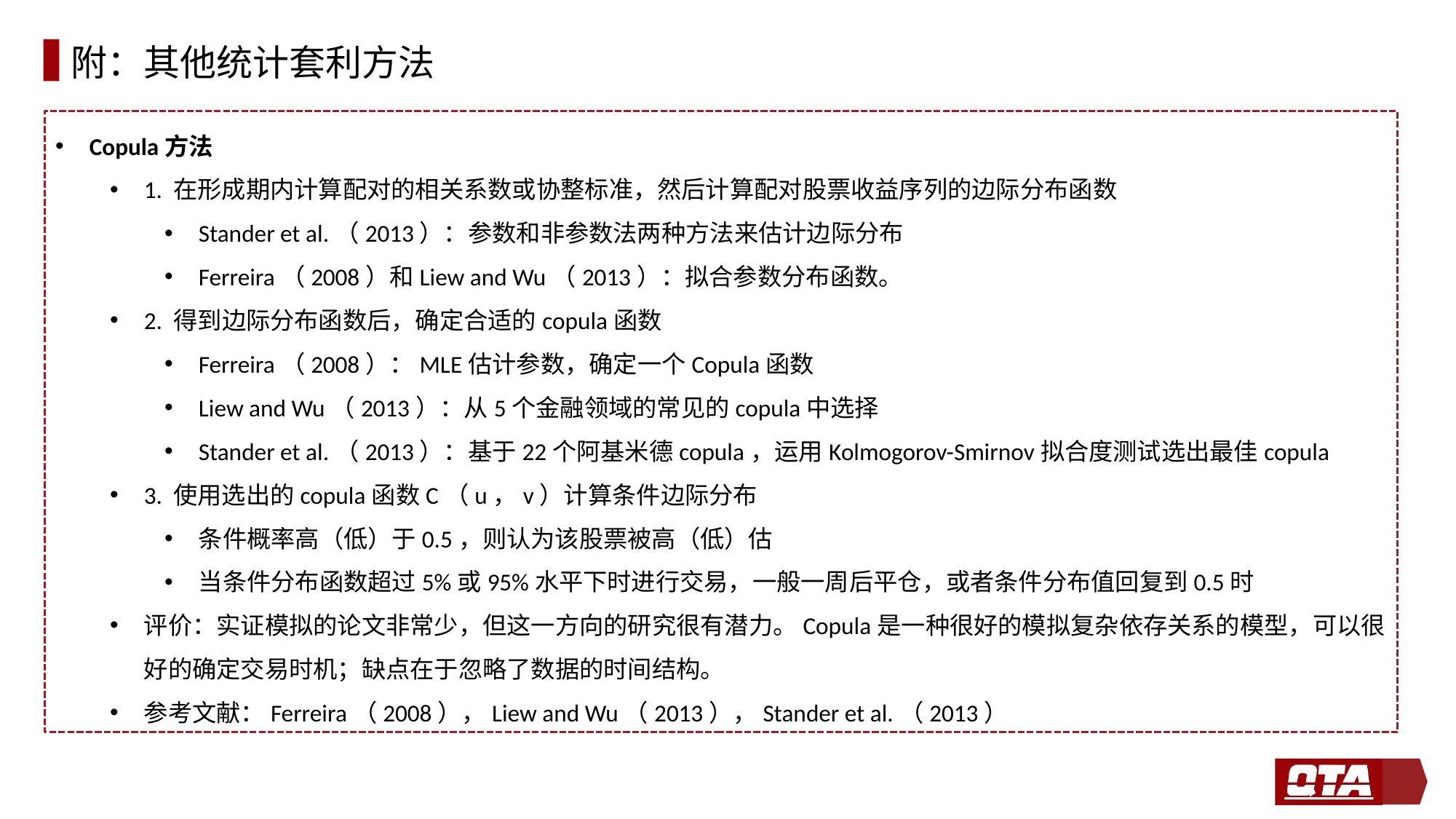

# 附：其他统计套利方法
Copula方法
1. 在形成期内计算配对的相关系数或协整标准，然后计算配对股票收益序列的边际分布函数
Stander et al.（2013）：参数和非参数法两种方法来估计边际分布
Ferreira（2008）和Liew and Wu（2013）：拟合参数分布函数。
2. 得到边际分布函数后，确定合适的copula函数
Ferreira（2008）：MLE估计参数，确定一个Copula函数
Liew and Wu（2013）：从5个金融领域的常见的copula中选择
Stander et al.（2013）：基于22个阿基米德copula，运用Kolmogorov-Smirnov拟合度测试选出最佳copula
3. 使用选出的copula函数C（u，v）计算条件边际分布
条件概率高（低）于0.5，则认为该股票被高（低）估
当条件分布函数超过5%或95%水平下时进行交易，一般一周后平仓，或者条件分布值回复到0.5时
评价：实证模拟的论文非常少，但这一方向的研究很有潜力。Copula是一种很好的模拟复杂依存关系的模型，可以很好的确定交易时机；缺点在于忽略了数据的时间结构。
参考文献：Ferreira（2008），Liew and Wu（2013），Stander et al.（2013）